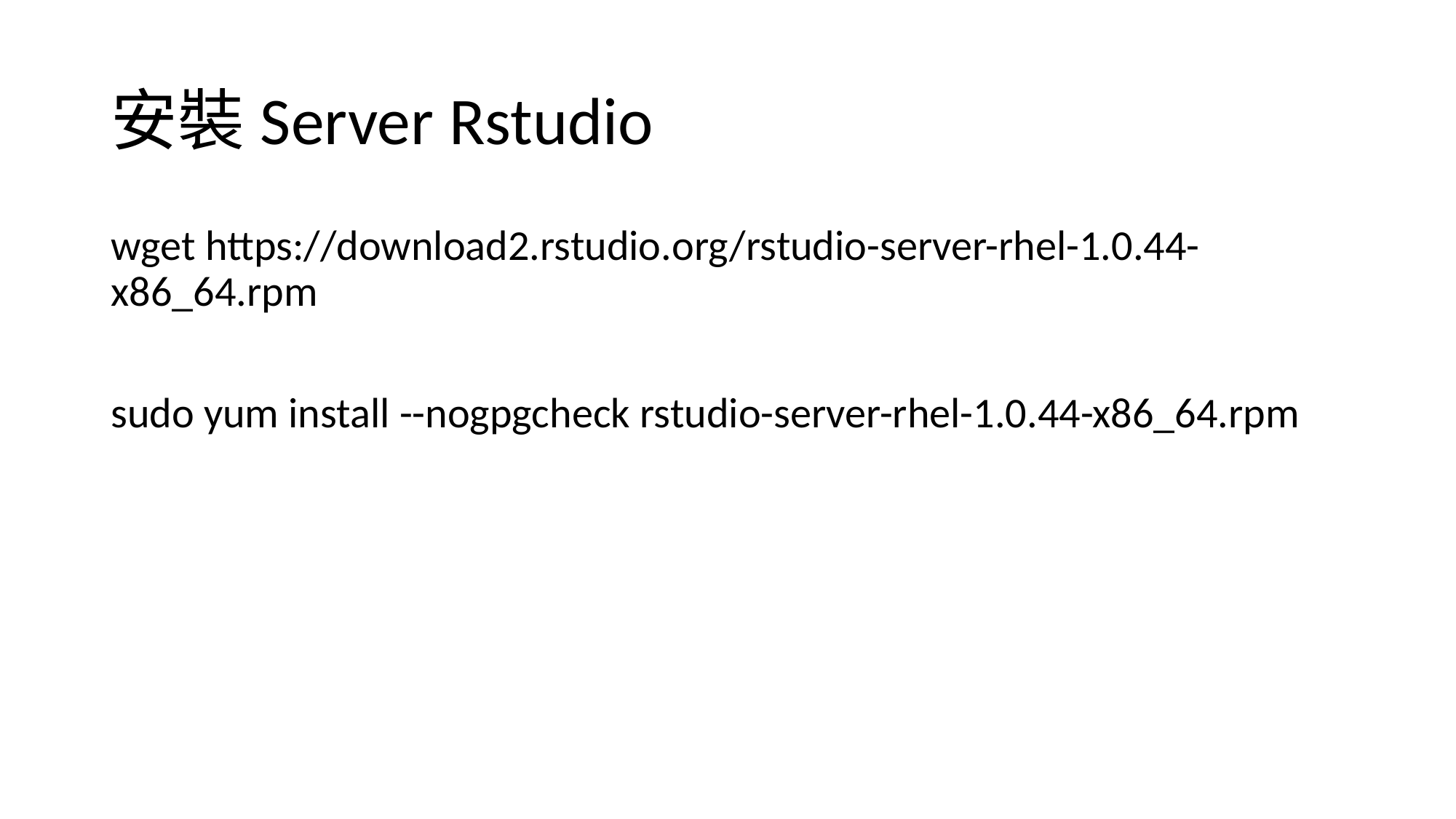

# 安裝Server Rstudio
wget https://download2.rstudio.org/rstudio-server-rhel-1.0.44-x86_64.rpm

sudo yum install --nogpgcheck rstudio-server-rhel-1.0.44-x86_64.rpm